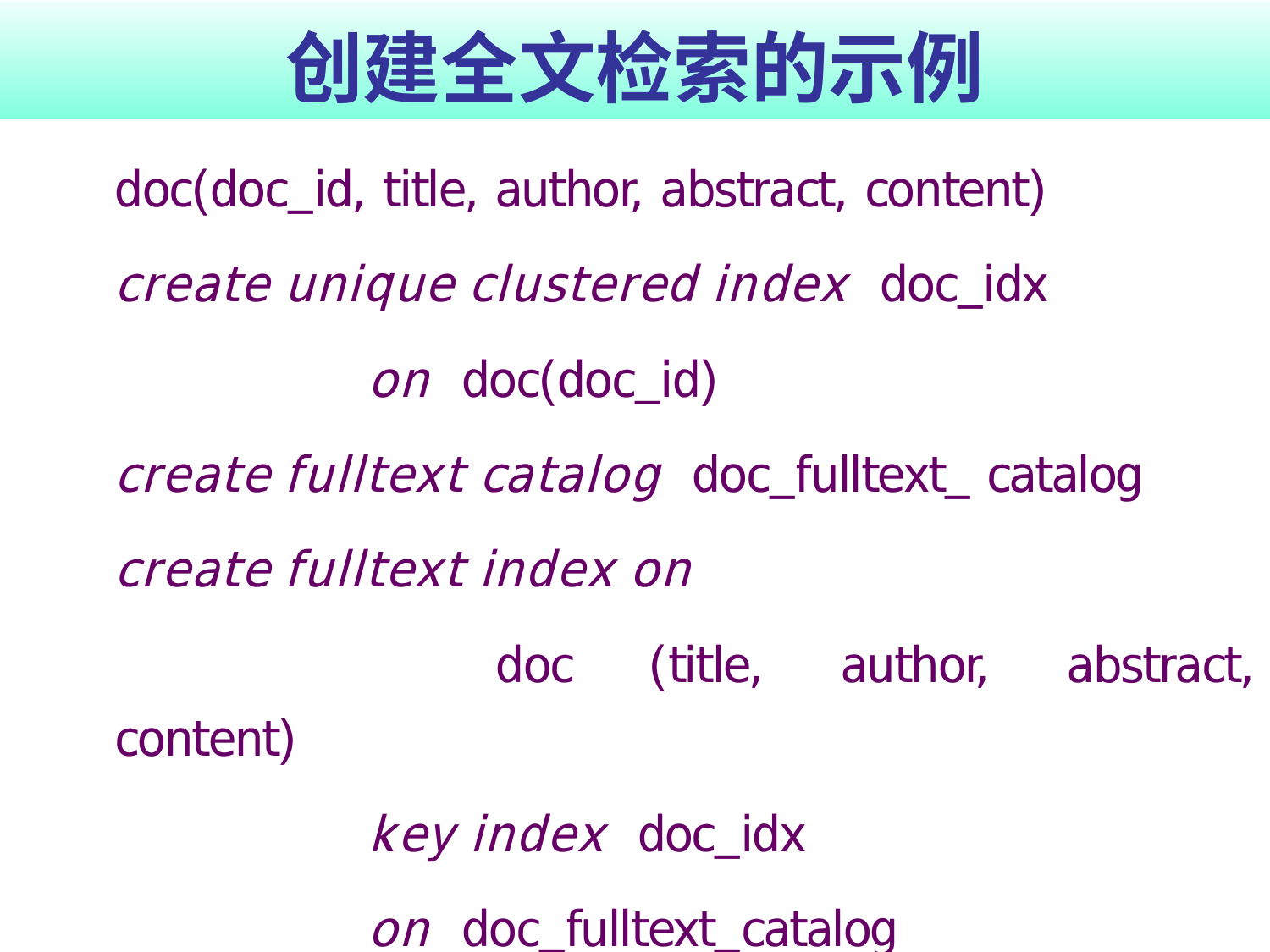

# 创建全文检索的示例
	doc(doc_id, title, author, abstract, content)
	create unique clustered index  doc_idx
			on  doc(doc_id)
	create fulltext catalog  doc_fulltext_ catalog
	create fulltext index on
				doc (title, author, abstract, content)
	 		key index  doc_idx
			on  doc_fulltext_catalog